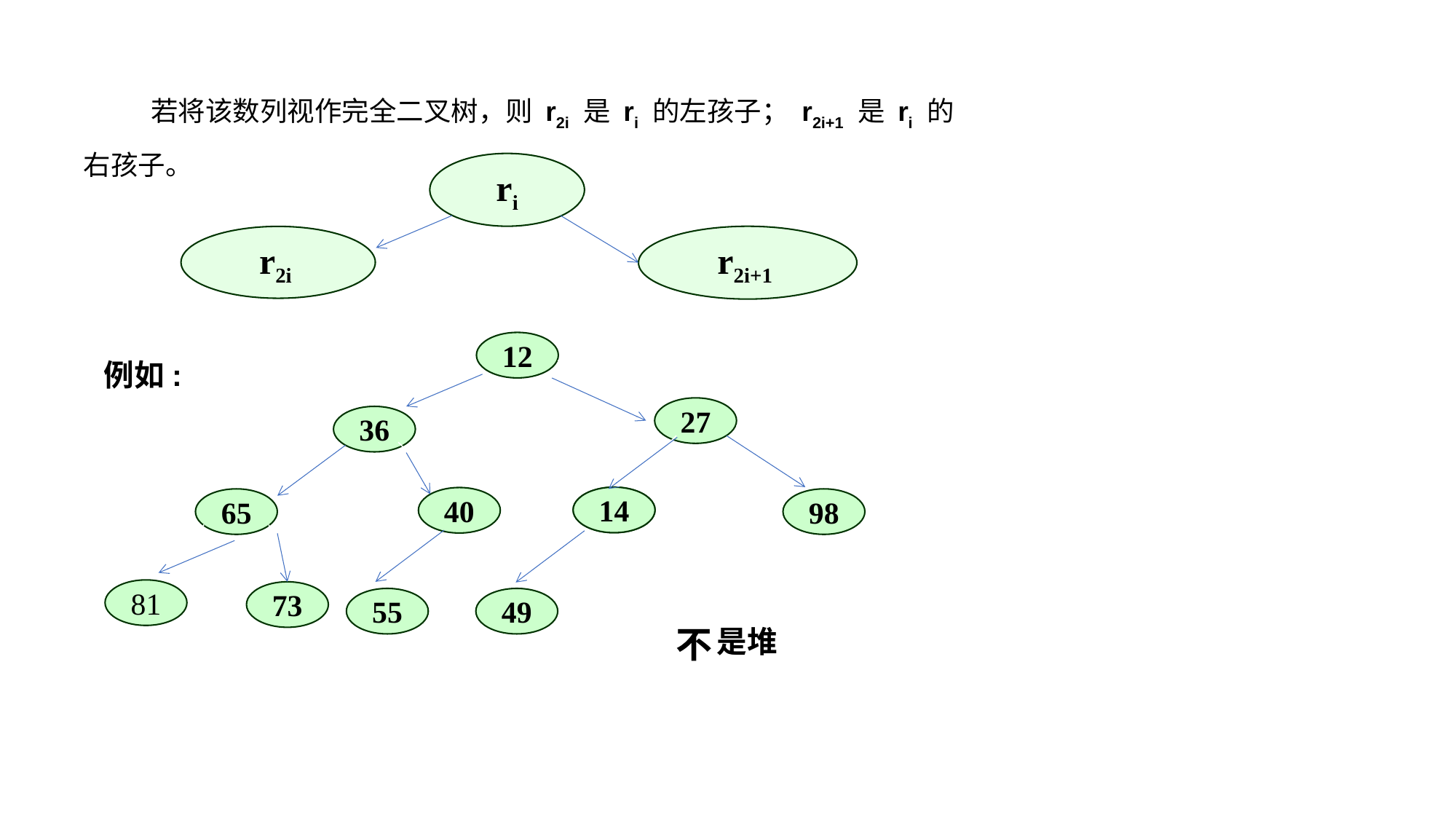

若将该数列视作完全二叉树，则 r2i 是 ri 的左孩子； r2i+1 是 ri 的右孩子。
ri

r2i+1
r2i
12
例如:

27
36

34
14
40
65
98

81
73
55
49
不
是堆